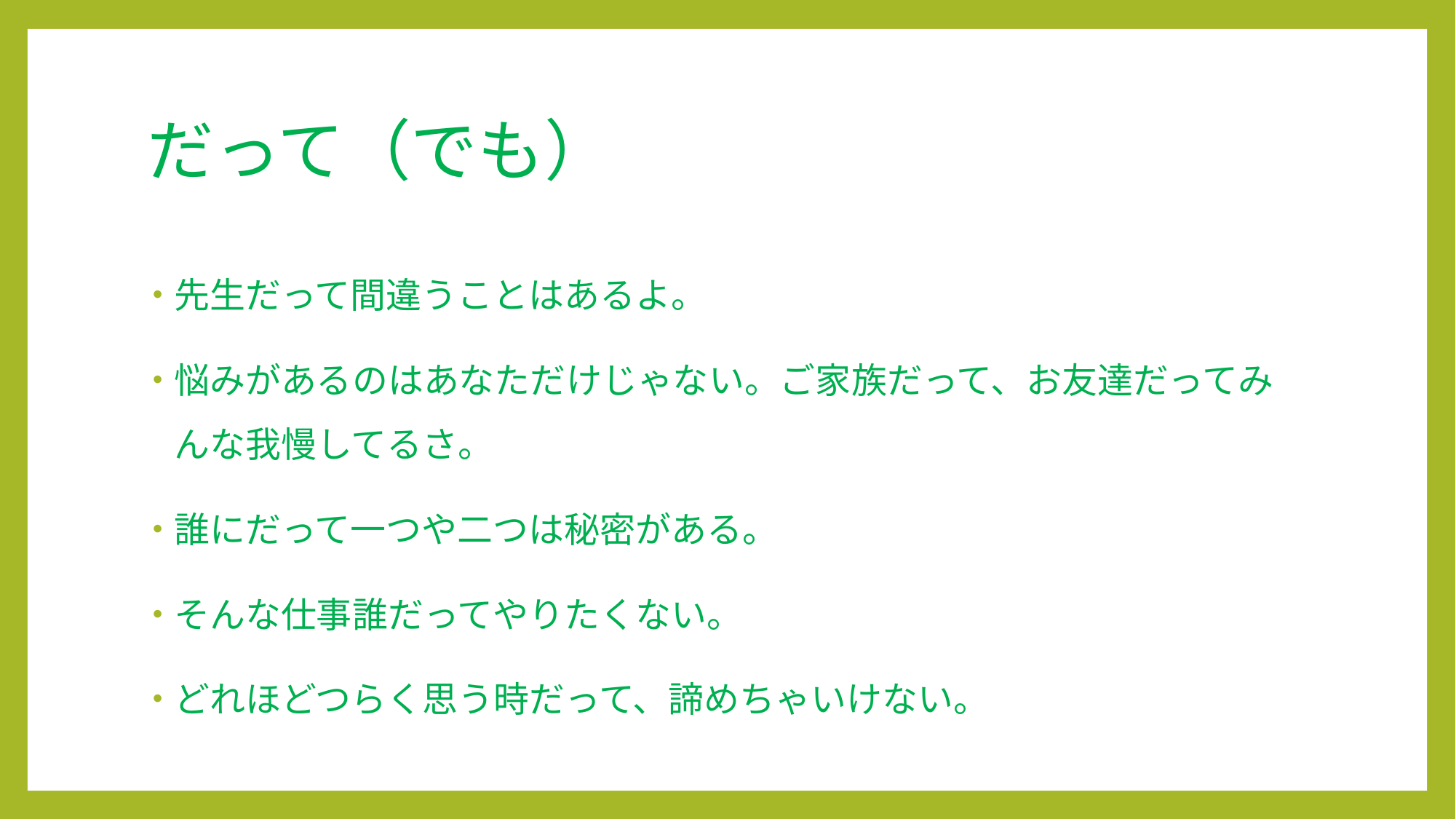

# だって（でも）
先生だって間違うことはあるよ。
悩みがあるのはあなただけじゃない。ご家族だって、お友達だってみんな我慢してるさ。
誰にだって一つや二つは秘密がある。
そんな仕事誰だってやりたくない。
どれほどつらく思う時だって、諦めちゃいけない。